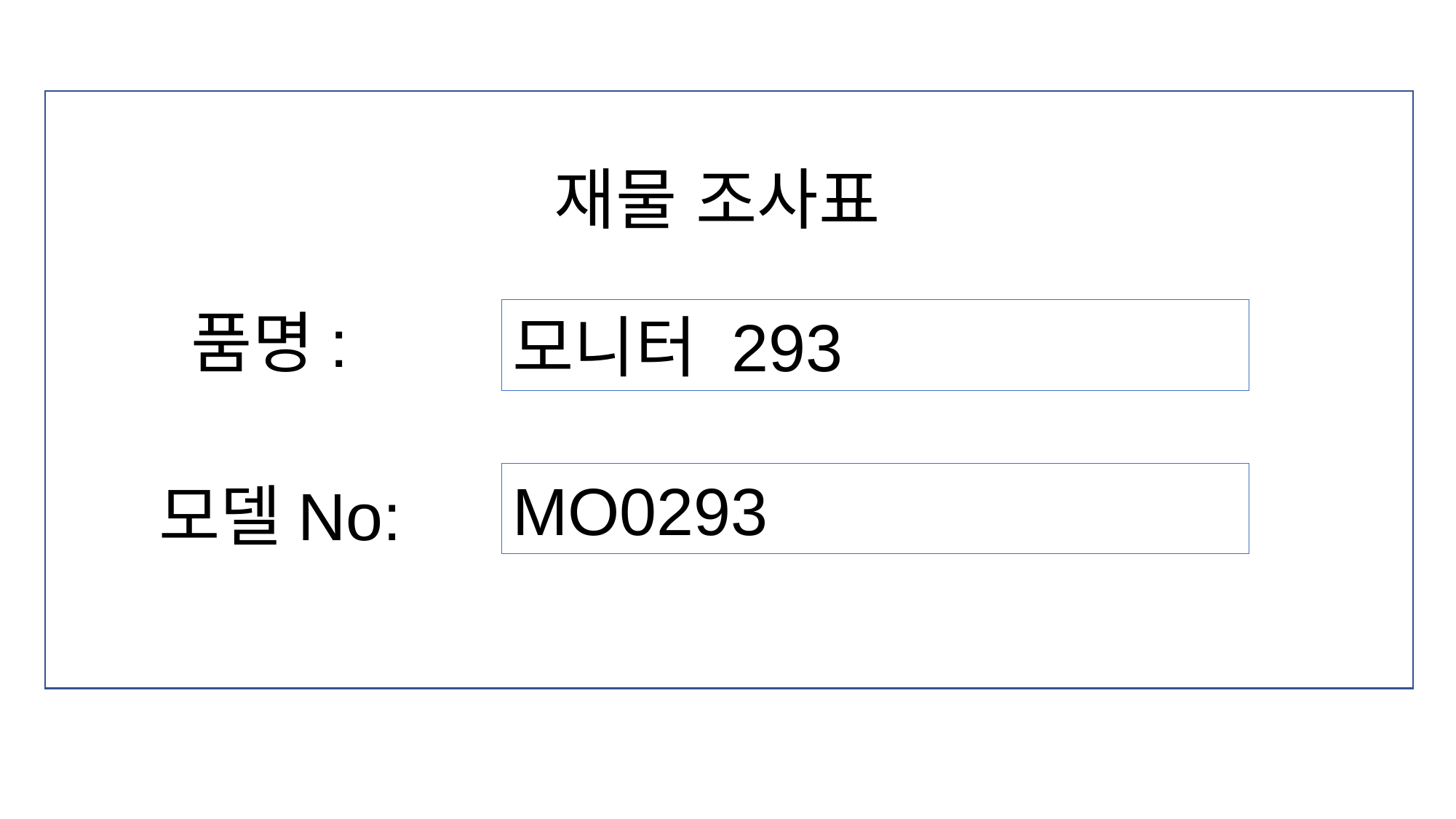

재물 조사표
품명:
모니터 293
MO0293
모델No: